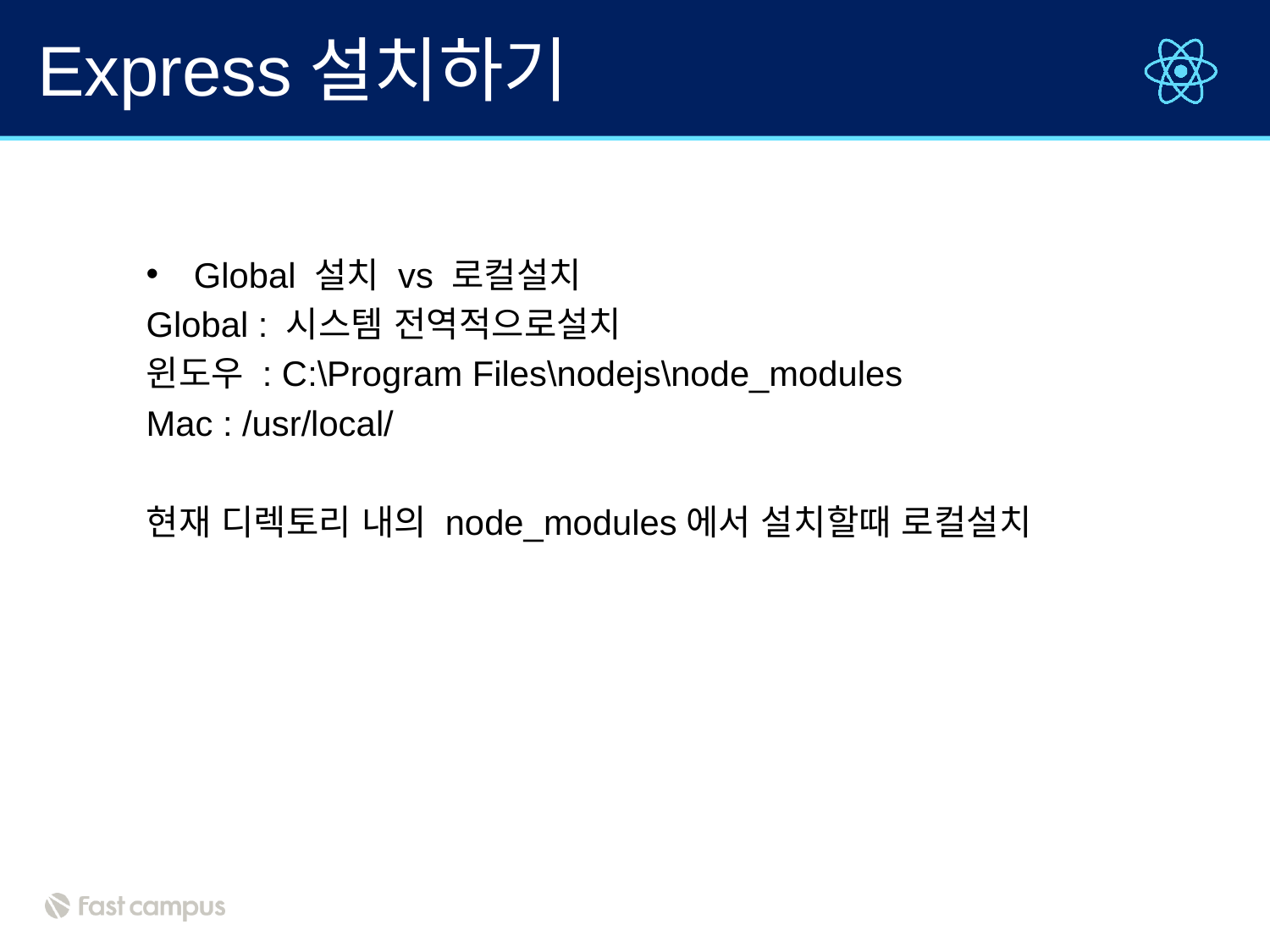

# Express설치하기
Global 설치 vs 로컬설치
Global : 시스템 전역적으로설치
윈도우 : C:\Program Files\nodejs\node_modules
Mac : /usr/local/

현재 디렉토리 내의 node_modules에서 설치할때 로컬설치